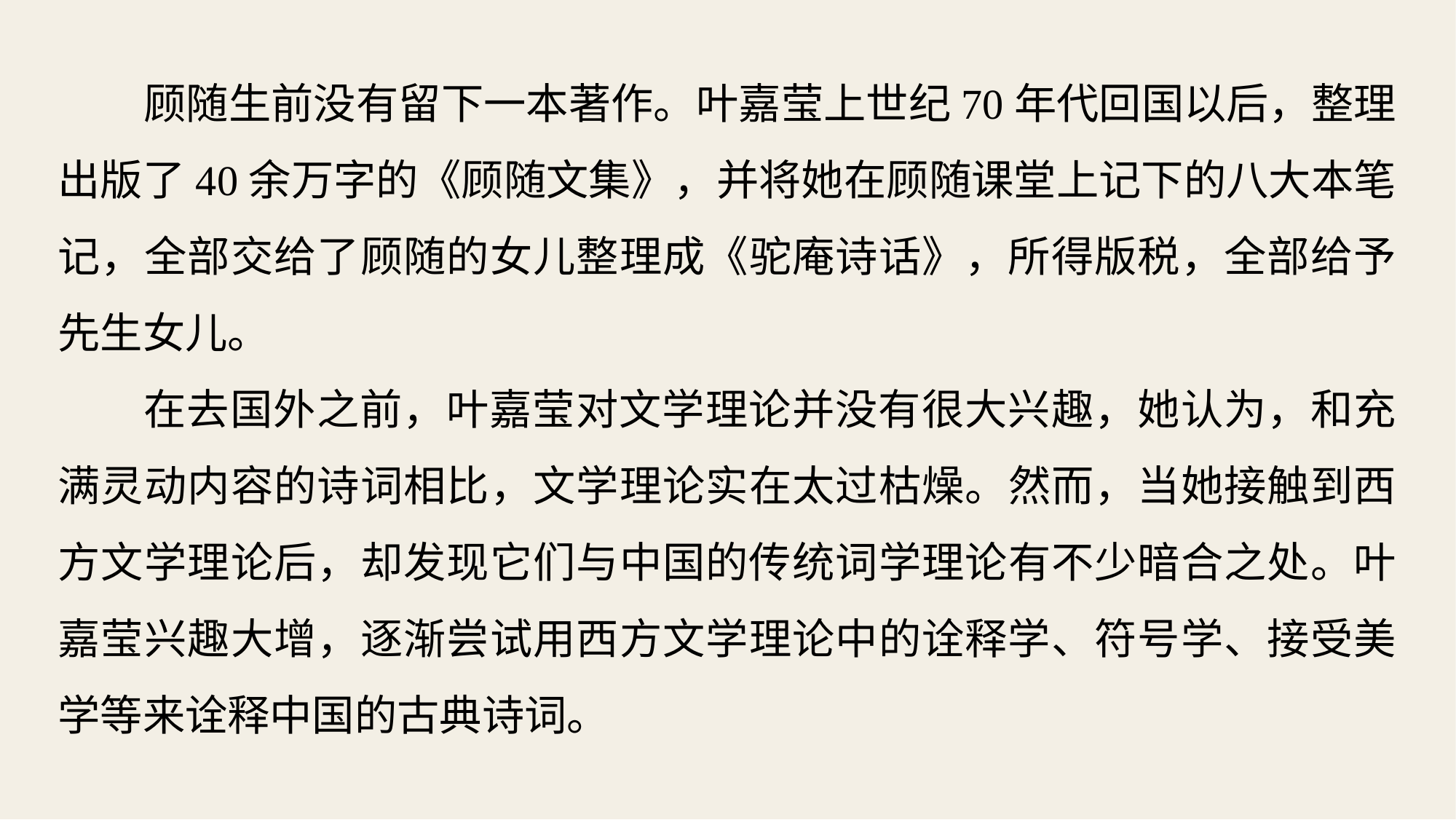

顾随生前没有留下一本著作。叶嘉莹上世纪70年代回国以后，整理出版了40余万字的《顾随文集》，并将她在顾随课堂上记下的八大本笔记，全部交给了顾随的女儿整理成《驼庵诗话》，所得版税，全部给予先生女儿。
在去国外之前，叶嘉莹对文学理论并没有很大兴趣，她认为，和充满灵动内容的诗词相比，文学理论实在太过枯燥。然而，当她接触到西方文学理论后，却发现它们与中国的传统词学理论有不少暗合之处。叶嘉莹兴趣大增，逐渐尝试用西方文学理论中的诠释学、符号学、接受美学等来诠释中国的古典诗词。